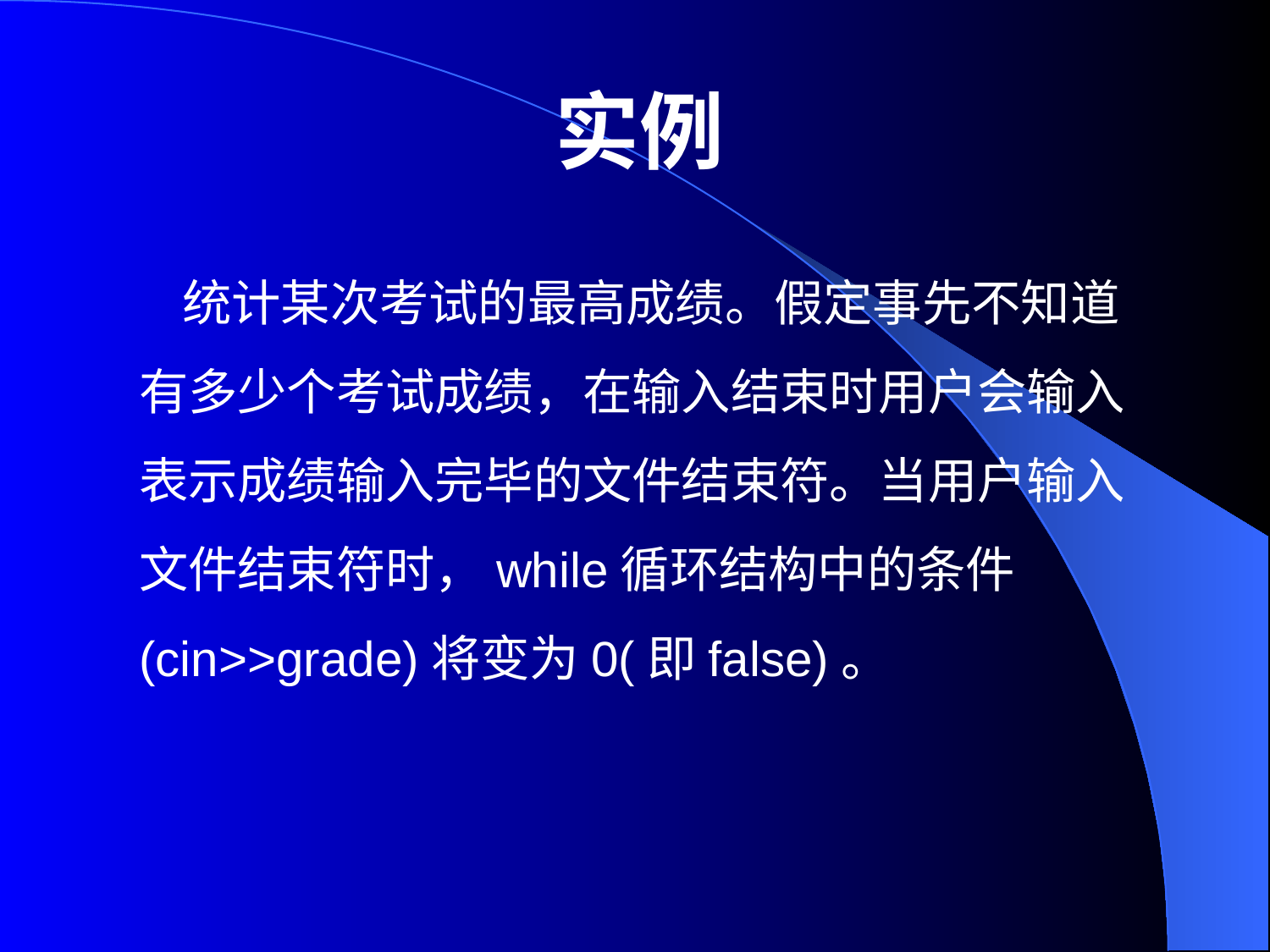

# 实例
统计某次考试的最高成绩。假定事先不知道有多少个考试成绩，在输入结束时用户会输入表示成绩输入完毕的文件结束符。当用户输入文件结束符时，while循环结构中的条件(cin>>grade)将变为0(即false)。